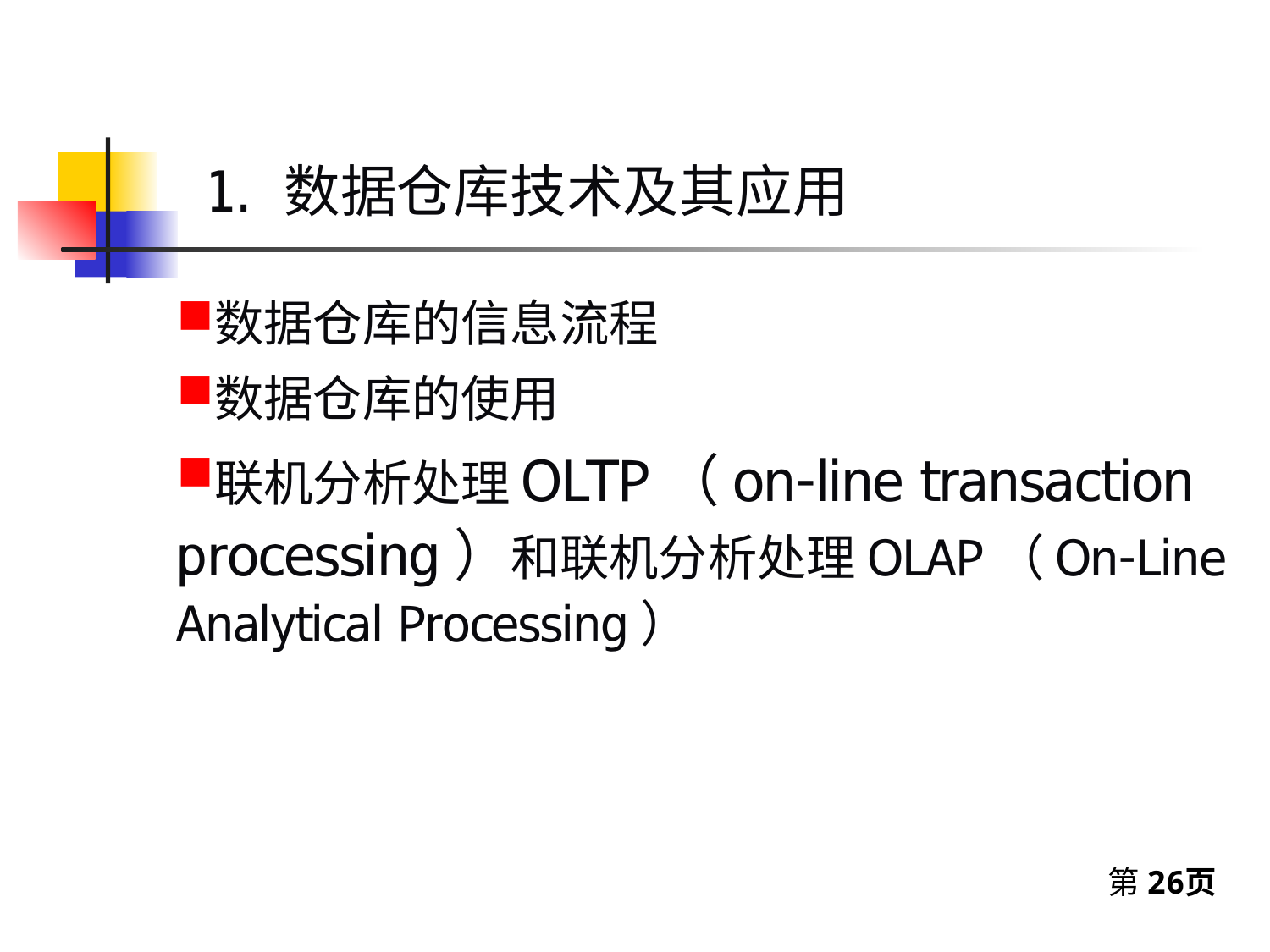

1. 数据仓库技术及其应用
数据仓库的信息流程
数据仓库的使用
联机分析处理OLTP（on-line transaction processing）和联机分析处理OLAP（On-Line Analytical Processing）